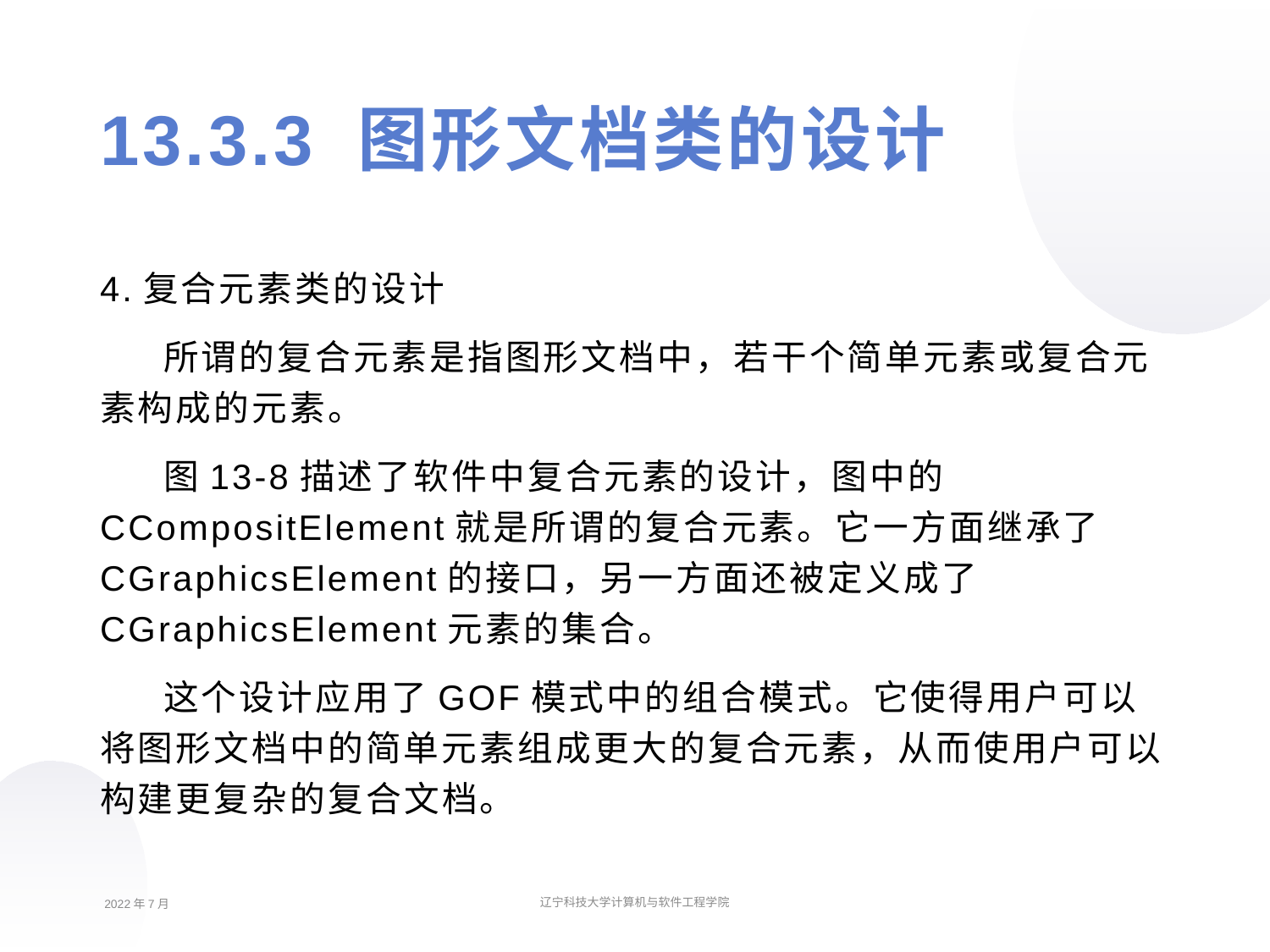

13.3.3 图形文档类的设计
4.复合元素类的设计
所谓的复合元素是指图形文档中，若干个简单元素或复合元素构成的元素。
图13-8描述了软件中复合元素的设计，图中的CCompositElement就是所谓的复合元素。它一方面继承了CGraphicsElement的接口，另一方面还被定义成了CGraphicsElement元素的集合。
这个设计应用了GOF模式中的组合模式。它使得用户可以将图形文档中的简单元素组成更大的复合元素，从而使用户可以构建更复杂的复合文档。

2022年7月
辽宁科技大学计算机与软件工程学院
40